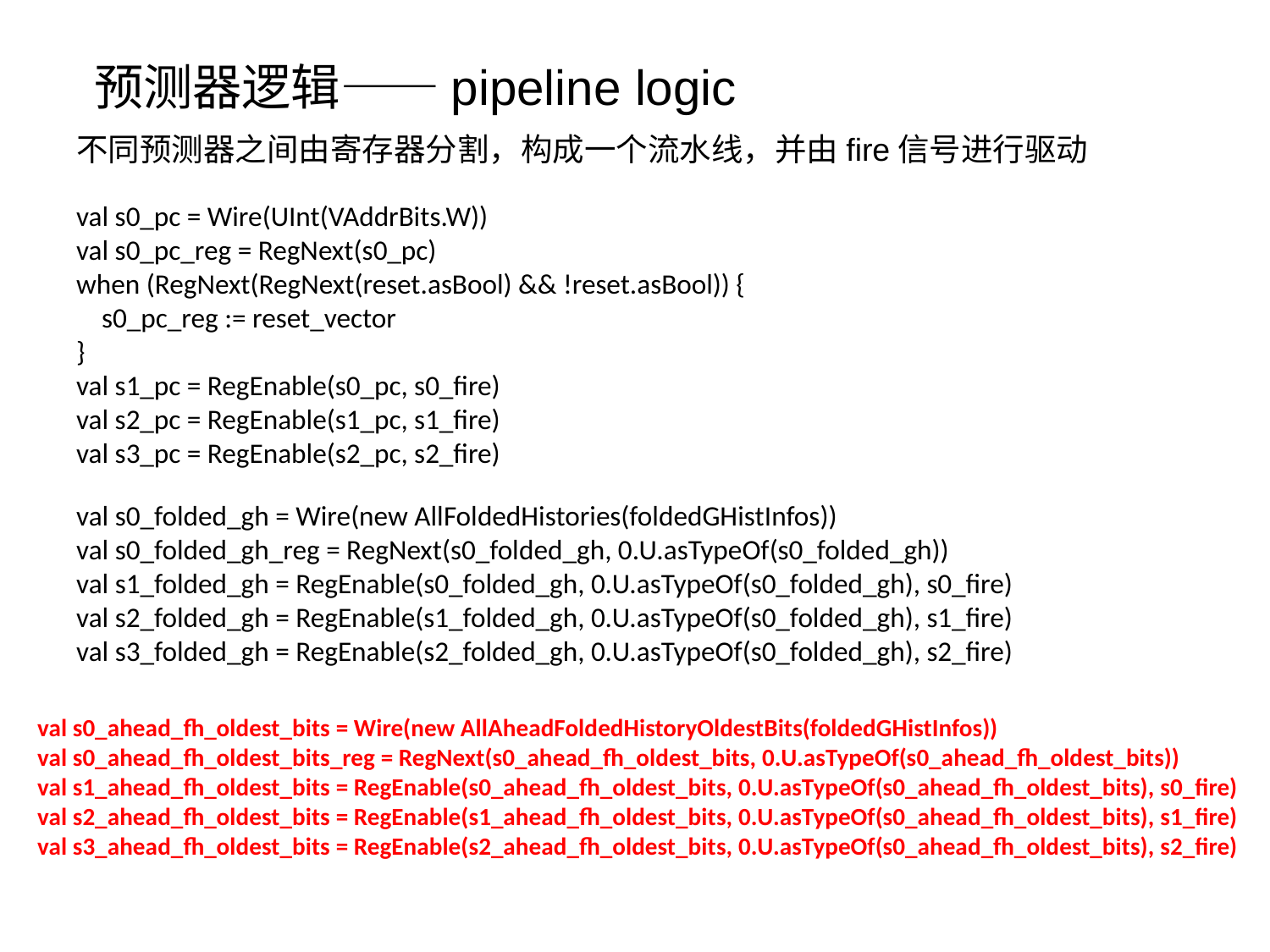

预测器逻辑——pipeline logic
不同预测器之间由寄存器分割，构成一个流水线，并由fire信号进行驱动
val s0_pc = Wire(UInt(VAddrBits.W))
val s0_pc_reg = RegNext(s0_pc)
when (RegNext(RegNext(reset.asBool) && !reset.asBool)) {
    s0_pc_reg := reset_vector
}
val s1_pc = RegEnable(s0_pc, s0_fire)
val s2_pc = RegEnable(s1_pc, s1_fire)
val s3_pc = RegEnable(s2_pc, s2_fire)
val s0_folded_gh = Wire(new AllFoldedHistories(foldedGHistInfos))
val s0_folded_gh_reg = RegNext(s0_folded_gh, 0.U.asTypeOf(s0_folded_gh))
val s1_folded_gh = RegEnable(s0_folded_gh, 0.U.asTypeOf(s0_folded_gh), s0_fire)
val s2_folded_gh = RegEnable(s1_folded_gh, 0.U.asTypeOf(s0_folded_gh), s1_fire)
val s3_folded_gh = RegEnable(s2_folded_gh, 0.U.asTypeOf(s0_folded_gh), s2_fire)
val s0_ahead_fh_oldest_bits = Wire(new AllAheadFoldedHistoryOldestBits(foldedGHistInfos))
val s0_ahead_fh_oldest_bits_reg = RegNext(s0_ahead_fh_oldest_bits, 0.U.asTypeOf(s0_ahead_fh_oldest_bits))
val s1_ahead_fh_oldest_bits = RegEnable(s0_ahead_fh_oldest_bits, 0.U.asTypeOf(s0_ahead_fh_oldest_bits), s0_fire)
val s2_ahead_fh_oldest_bits = RegEnable(s1_ahead_fh_oldest_bits, 0.U.asTypeOf(s0_ahead_fh_oldest_bits), s1_fire)
val s3_ahead_fh_oldest_bits = RegEnable(s2_ahead_fh_oldest_bits, 0.U.asTypeOf(s0_ahead_fh_oldest_bits), s2_fire)